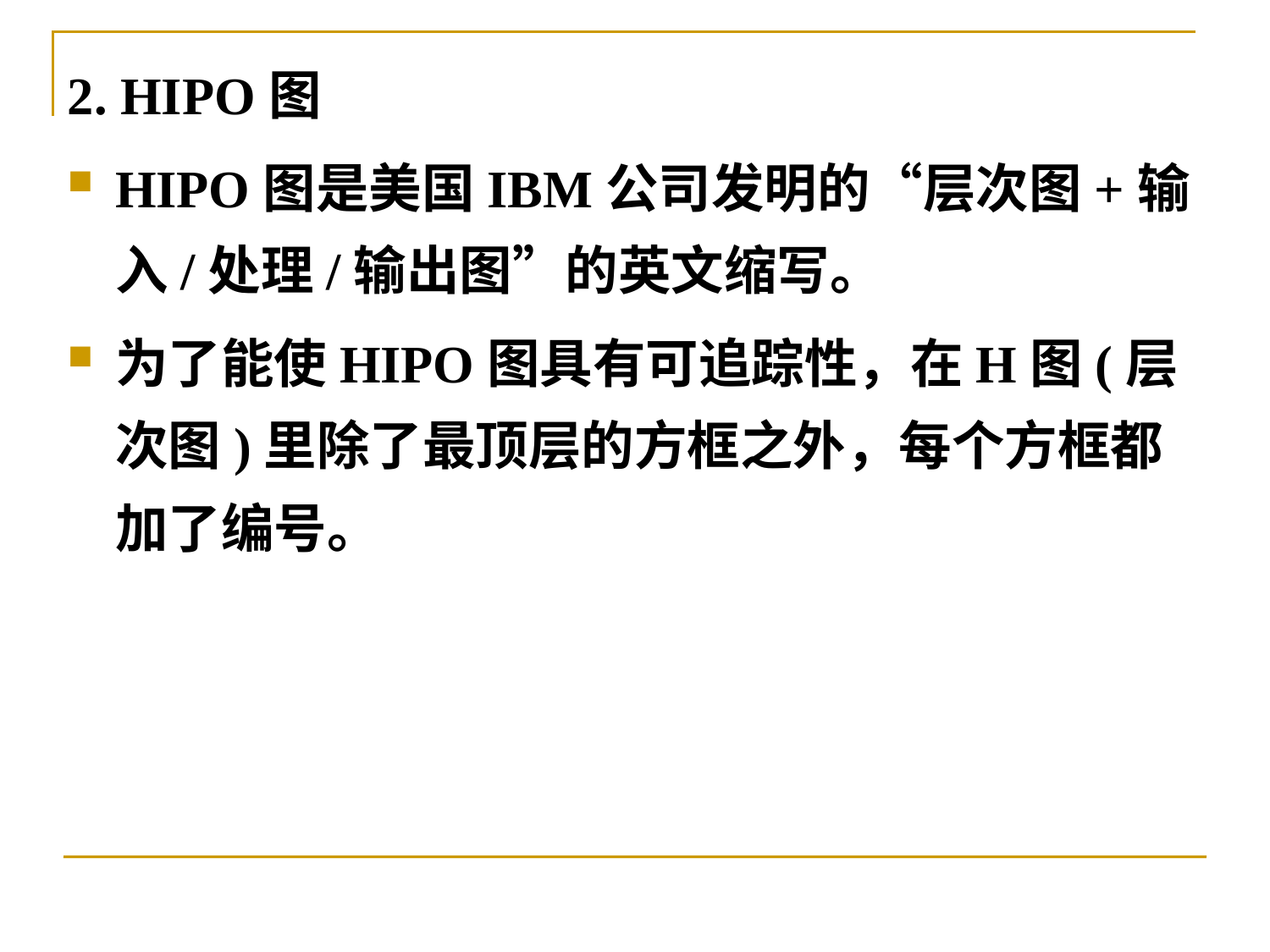

2. HIPO图
HIPO图是美国IBM公司发明的“层次图+输入/处理/输出图”的英文缩写。
为了能使HIPO图具有可追踪性，在H图(层次图)里除了最顶层的方框之外，每个方框都加了编号。